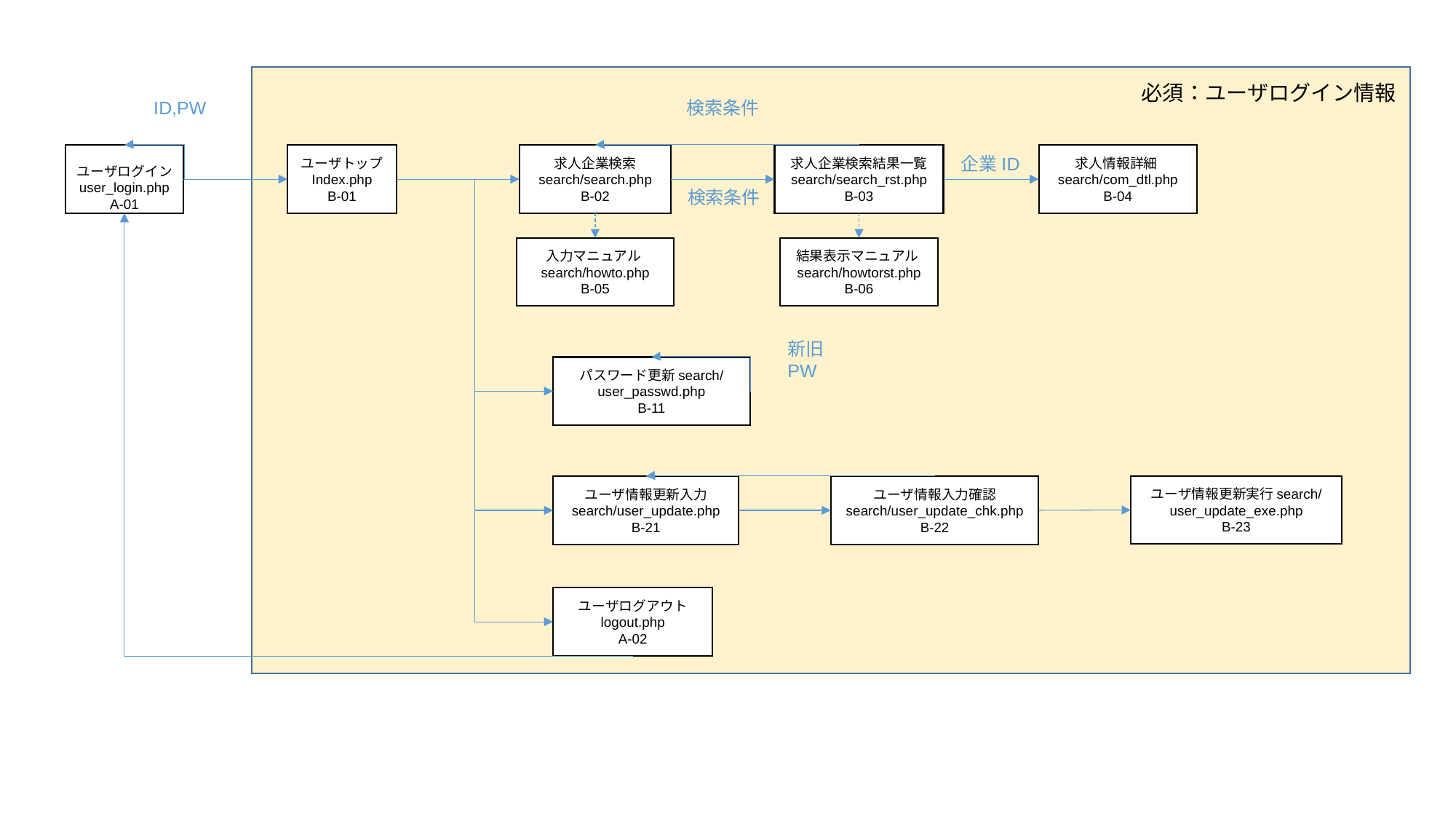

必須：ユーザログイン情報
ID,PW
検索条件

ユーザログイン
user_login.php
A-01
ユーザトップ
Index.php
B-01
求人企業検索
search/search.php
B-02
求人企業検索結果一覧
search/search_rst.php
B-03
求人情報詳細search/com_dtl.php
B-04
企業ID
検索条件
結果表示マニュアルsearch/howtorst.php
B-06
入力マニュアルsearch/howto.php
B-05
新旧
PW
パスワード更新search/user_passwd.php
B-11
ユーザ情報更新実行search/user_update_exe.php
B-23
ユーザ情報更新入力
search/user_update.php
B-21
ユーザ情報入力確認
search/user_update_chk.php
B-22
ユーザログアウト
logout.php
A-02